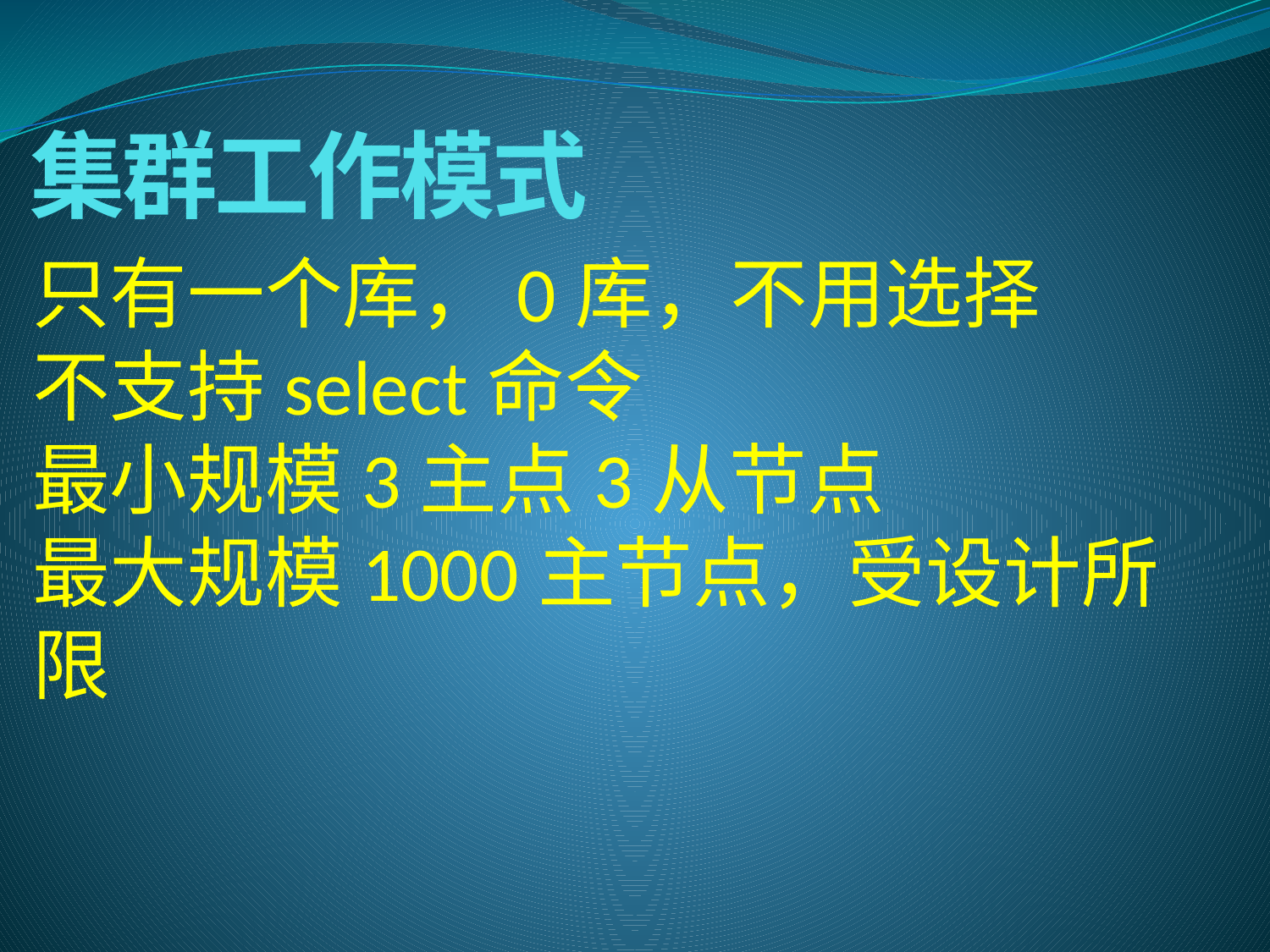

# 集群工作模式
只有一个库，0库，不用选择
不支持select命令
最小规模3主点3从节点
最大规模1000主节点，受设计所限